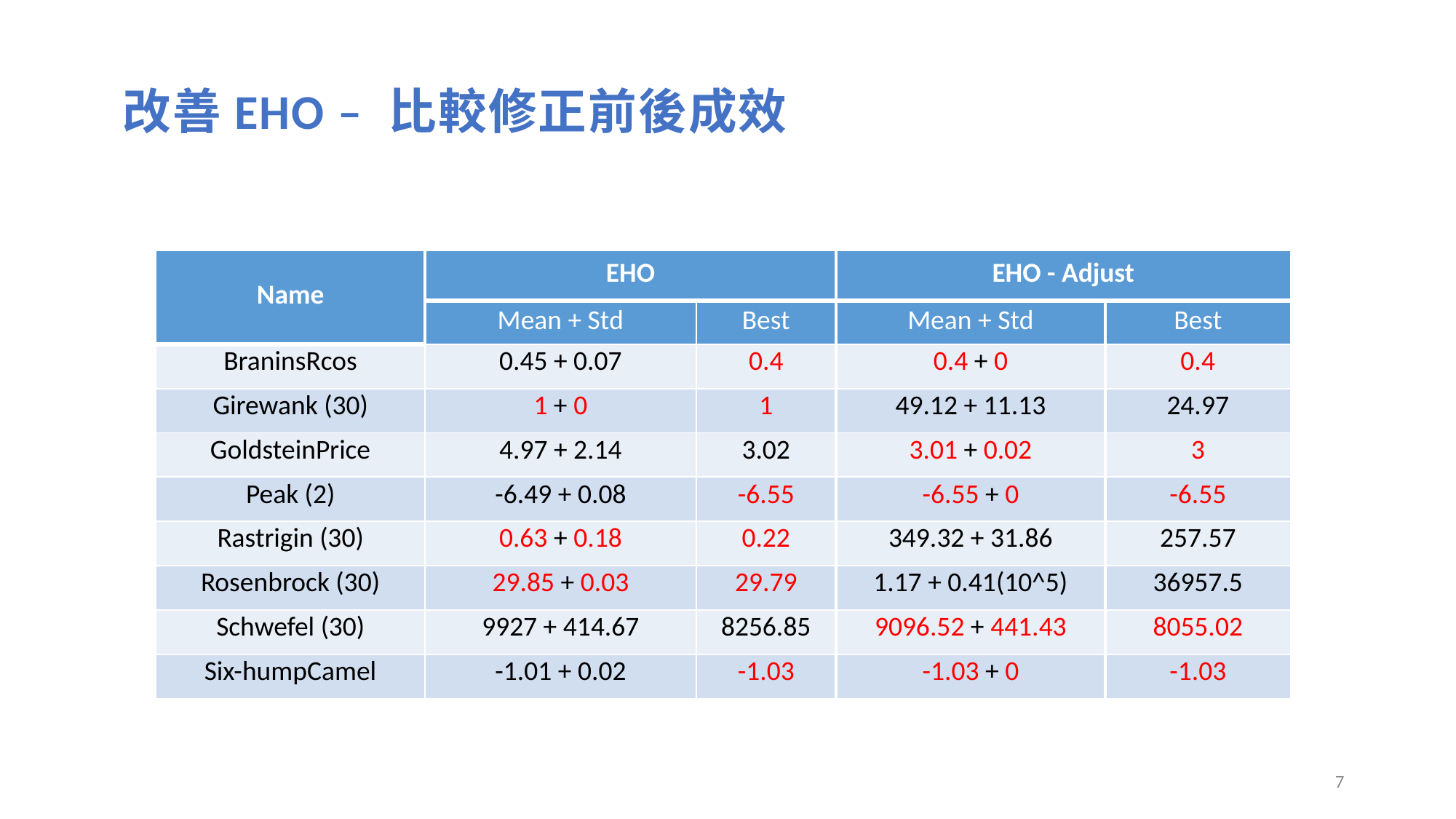

改善EHO – 比較修正前後成效
| Name | EHO |  | EHO - Adjust |  |
| --- | --- | --- | --- | --- |
|  | Mean + Std | Best | Mean + Std | Best |
| BraninsRcos | 0.45 + 0.07 | 0.4 | 0.4 + 0 | 0.4 |
| Girewank (30) | 1 + 0 | 1 | 49.12 + 11.13 | 24.97 |
| GoldsteinPrice | 4.97 + 2.14 | 3.02 | 3.01 + 0.02 | 3 |
| Peak (2) | -6.49 + 0.08 | -6.55 | -6.55 + 0 | -6.55 |
| Rastrigin (30) | 0.63 + 0.18 | 0.22 | 349.32 + 31.86 | 257.57 |
| Rosenbrock (30) | 29.85 + 0.03 | 29.79 | 1.17 + 0.41(10^5) | 36957.5 |
| Schwefel (30) | 9927 + 414.67 | 8256.85 | 9096.52 + 441.43 | 8055.02 |
| Six-humpCamel | -1.01 + 0.02 | -1.03 | -1.03 + 0 | -1.03 |
7